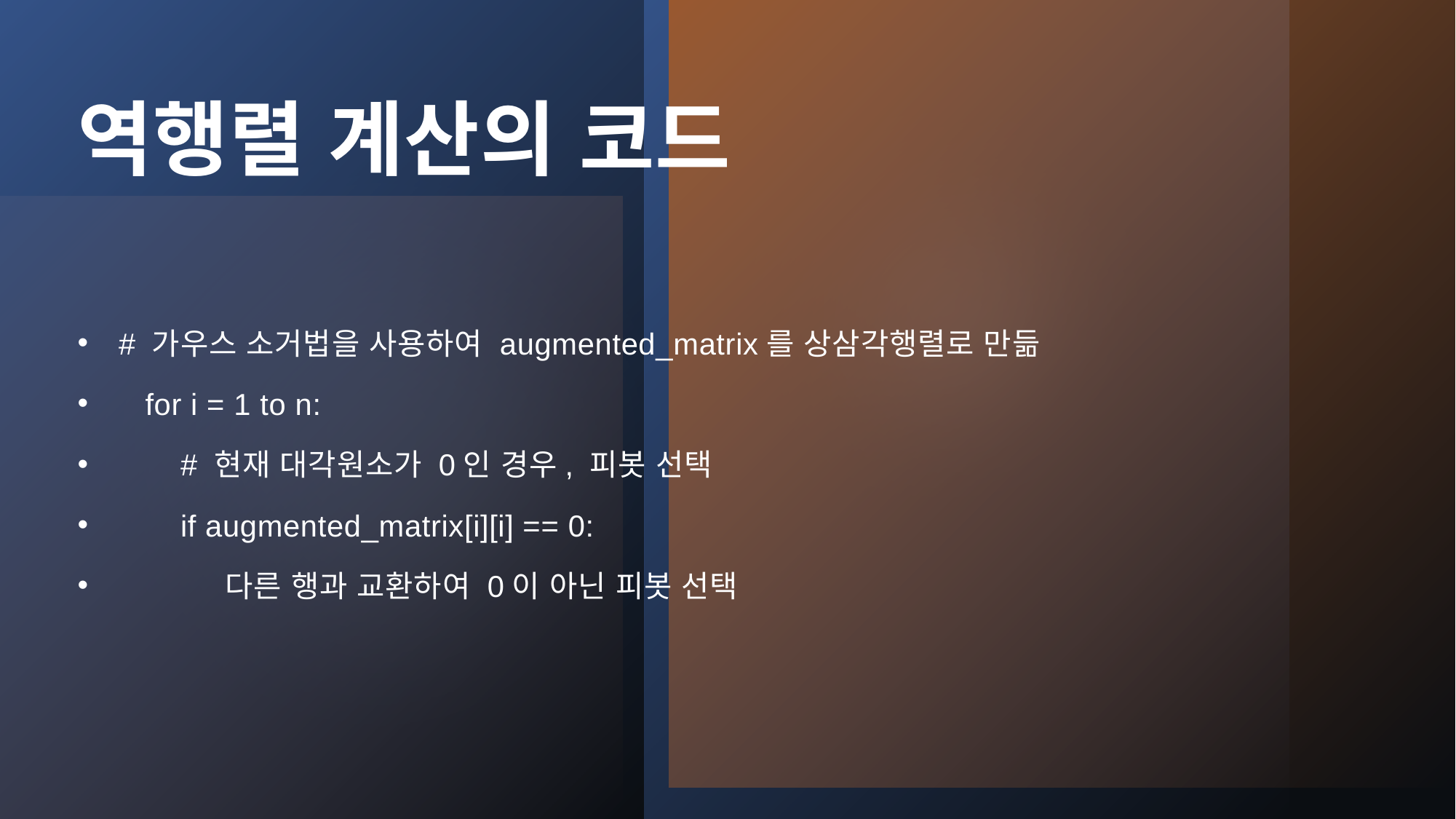

# 역행렬 계산의 코드
 # 가우스 소거법을 사용하여 augmented_matrix를 상삼각행렬로 만듦
    for i = 1 to n:
        # 현재 대각원소가 0인 경우, 피봇 선택
        if augmented_matrix[i][i] == 0:
            다른 행과 교환하여 0이 아닌 피봇 선택